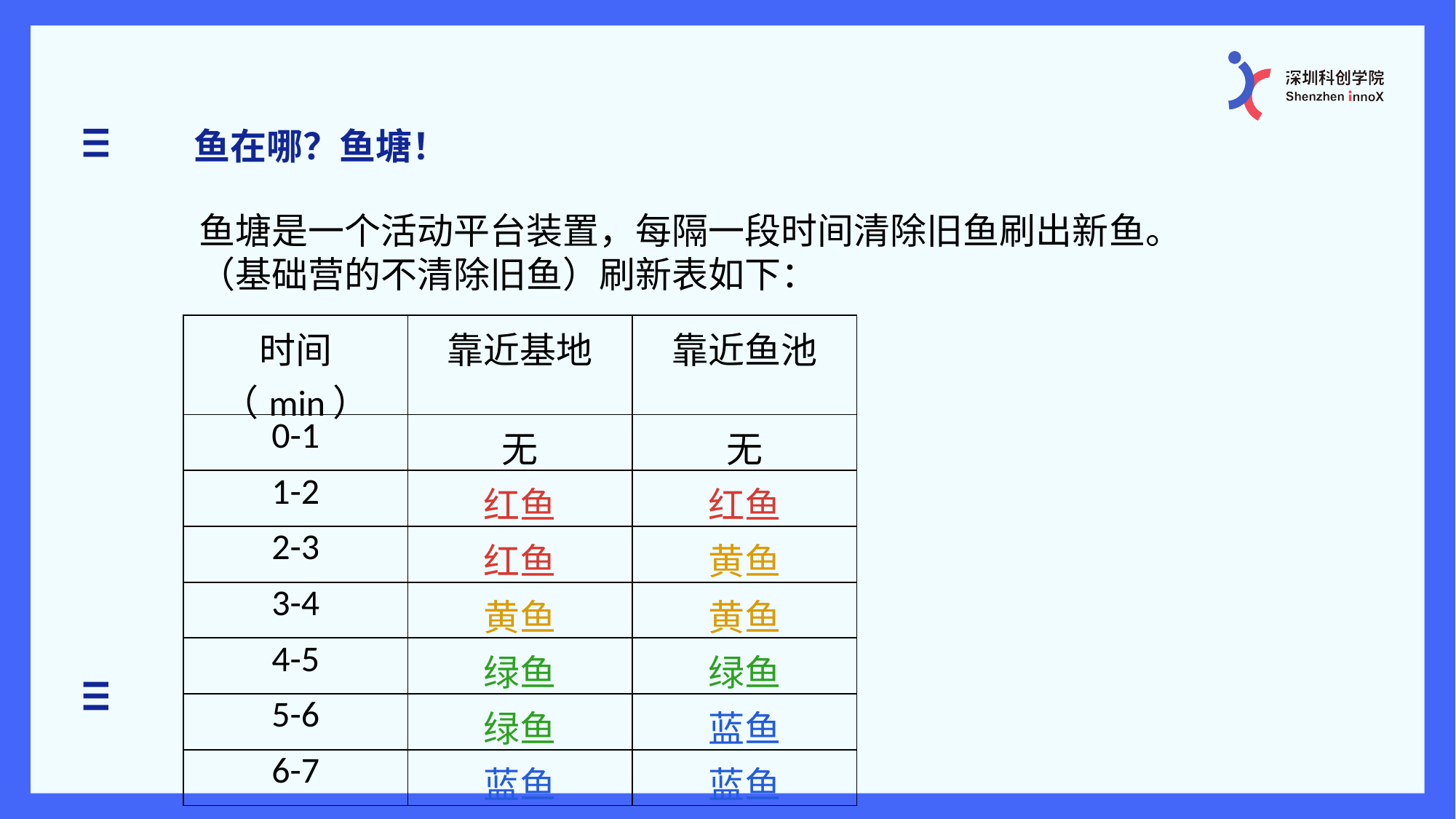

鱼在哪？鱼塘！
鱼塘是一个活动平台装置，每隔一段时间清除旧鱼刷出新鱼。
（基础营的不清除旧鱼）刷新表如下：
| 时间（min） | 靠近基地 | 靠近鱼池 |
| --- | --- | --- |
| 0-1 | 无 | 无 |
| 1-2 | 红鱼 | 红鱼 |
| 2-3 | 红鱼 | 黄鱼 |
| 3-4 | 黄鱼 | 黄鱼 |
| 4-5 | 绿鱼 | 绿鱼 |
| 5-6 | 绿鱼 | 蓝鱼 |
| 6-7 | 蓝鱼 | 蓝鱼 |